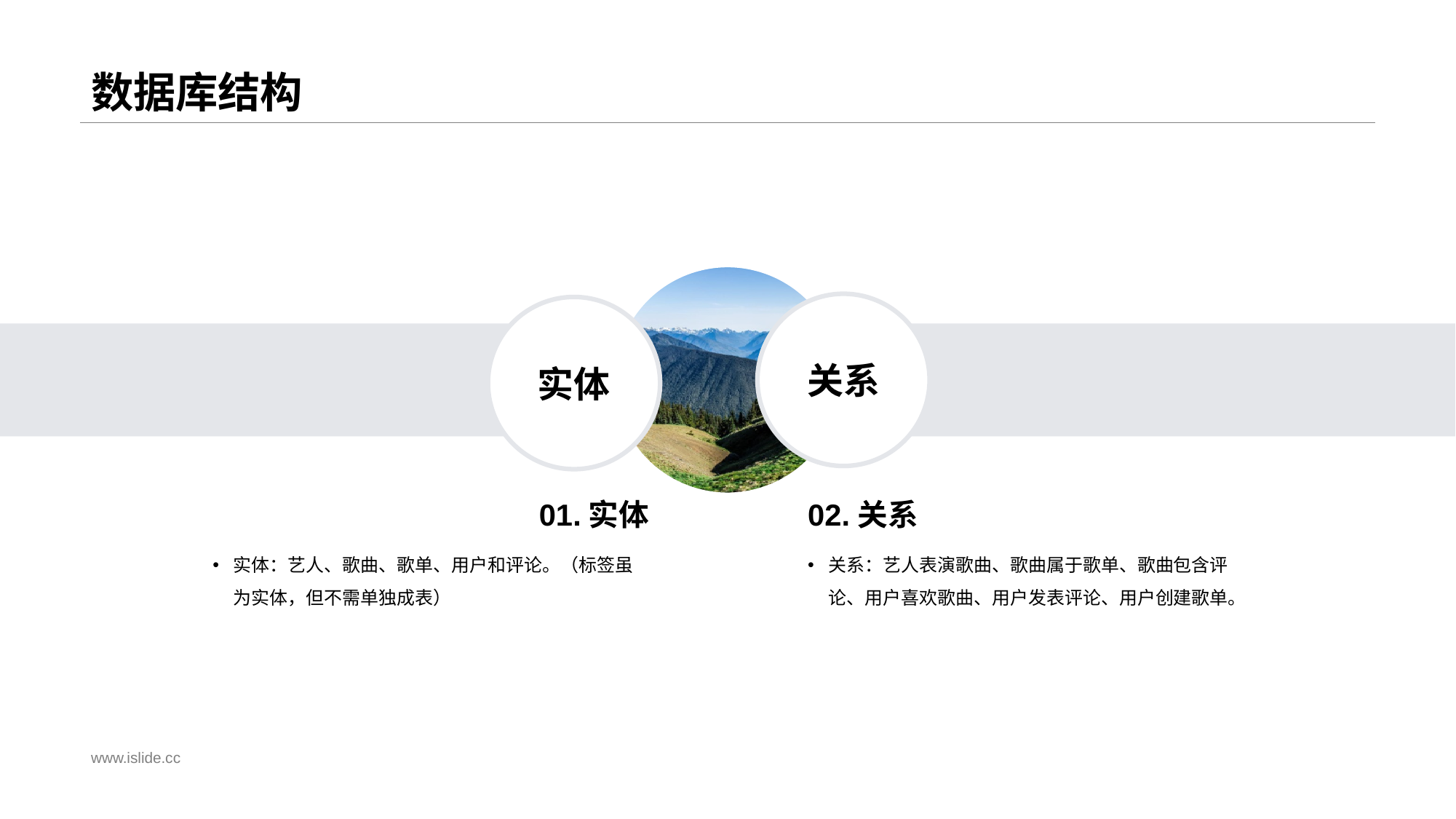

# 数据库结构

关系
实体

01.实体
02.关系
实体：艺人、歌曲、歌单、用户和评论。（标签虽为实体，但不需单独成表）
关系：艺人表演歌曲、歌曲属于歌单、歌曲包含评论、用户喜欢歌曲、用户发表评论、用户创建歌单。
www.islide.cc
9